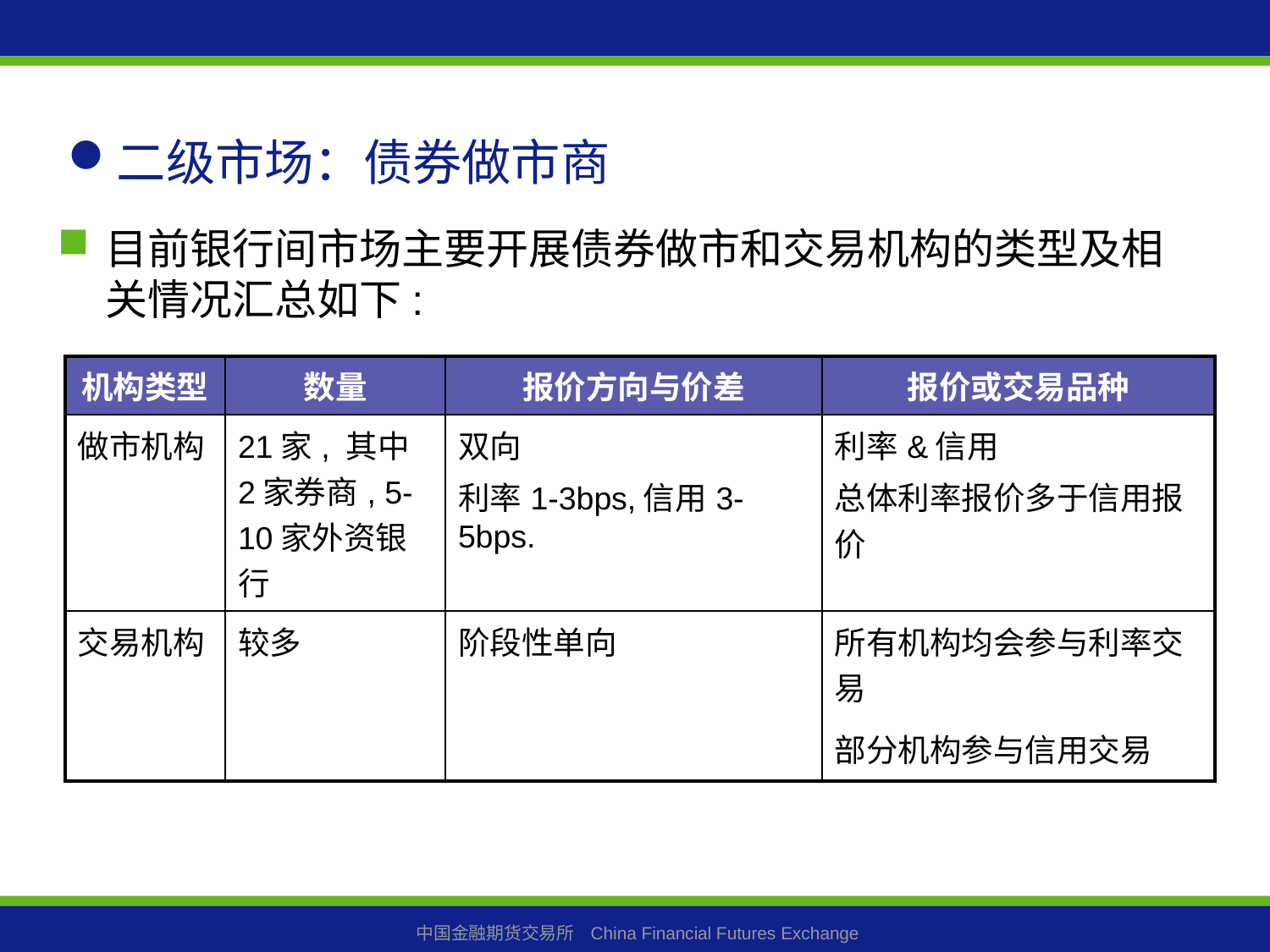

二级市场：债券做市商
目前银行间市场主要开展债券做市和交易机构的类型及相关情况汇总如下:

| 机构类型 | 数量 | 报价方向与价差 | 报价或交易品种 |
| --- | --- | --- | --- |
| 做市机构 | 21家, 其中2家券商, 5-10家外资银行 | 双向 利率1-3bps,信用3-5bps. | 利率&信用 总体利率报价多于信用报价 |
| 交易机构 | 较多 | 阶段性单向 | 所有机构均会参与利率交易 部分机构参与信用交易 |